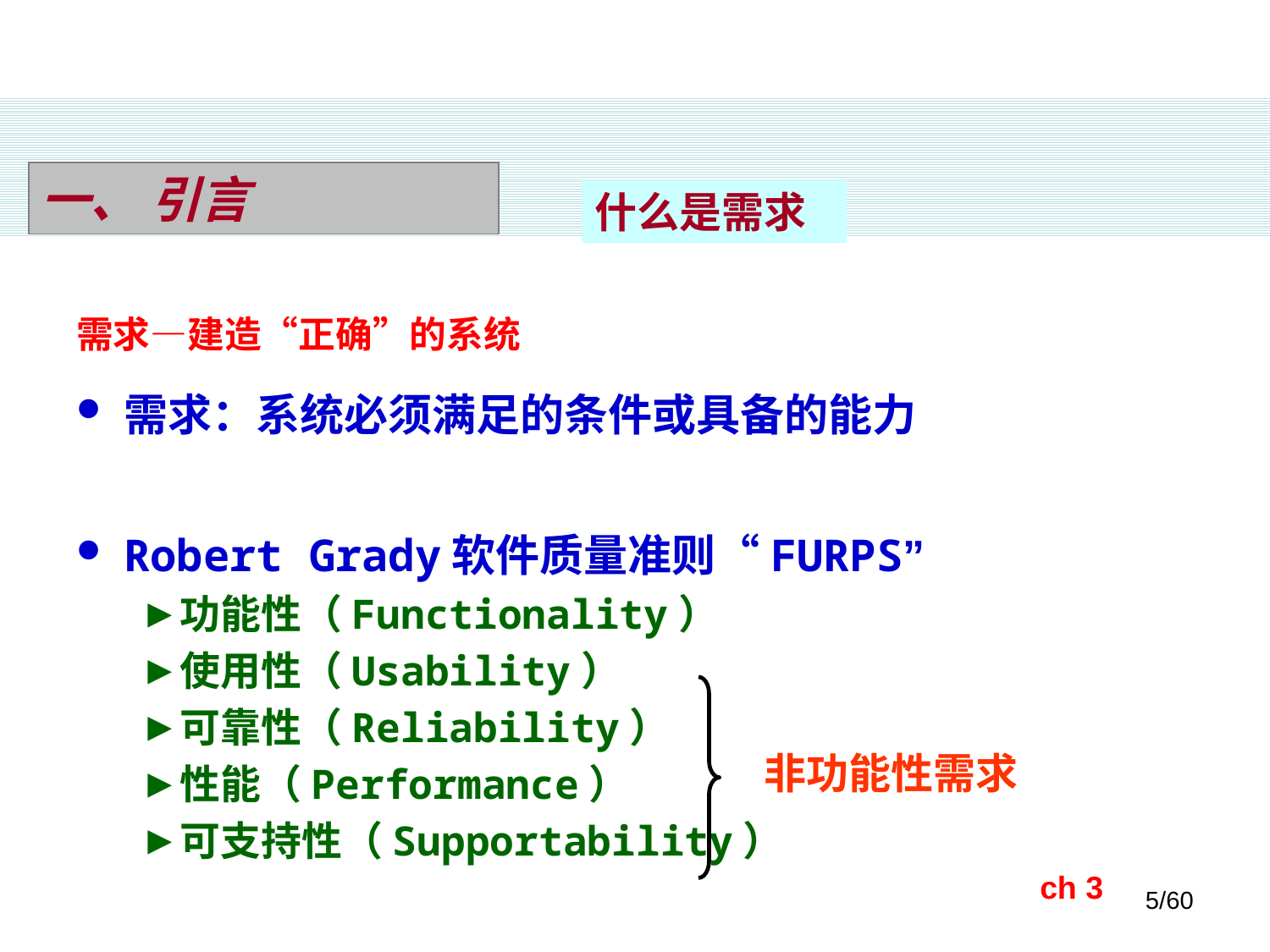

一、 引言
什么是需求
# 需求—建造“正确”的系统
需求：系统必须满足的条件或具备的能力

Robert Grady软件质量准则“FURPS”
功能性（Functionality）
使用性（Usability）
可靠性（Reliability）
性能（Performance）
可支持性（Supportability）

非功能性需求
ch 3
5/60